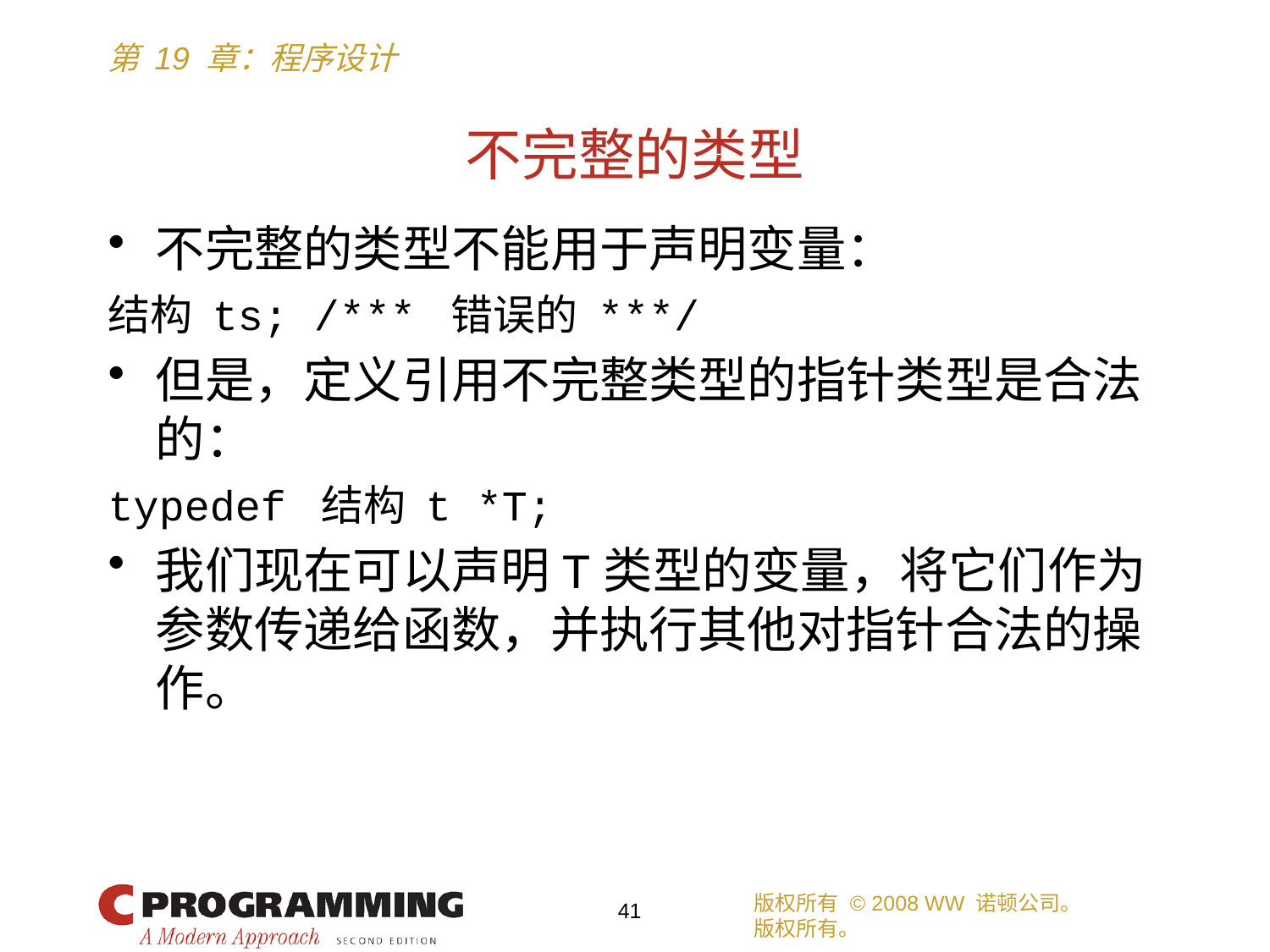

# 不完整的类型
不完整的类型不能用于声明变量：
结构 ts; /*** 错误的 ***/
但是，定义引用不完整类型的指针类型是合法的：
typedef 结构 t *T;
我们现在可以声明T类型的变量，将它们作为参数传递给函数，并执行其他对指针合法的操作。
版权所有 © 2008 WW 诺顿公司。
版权所有。
41